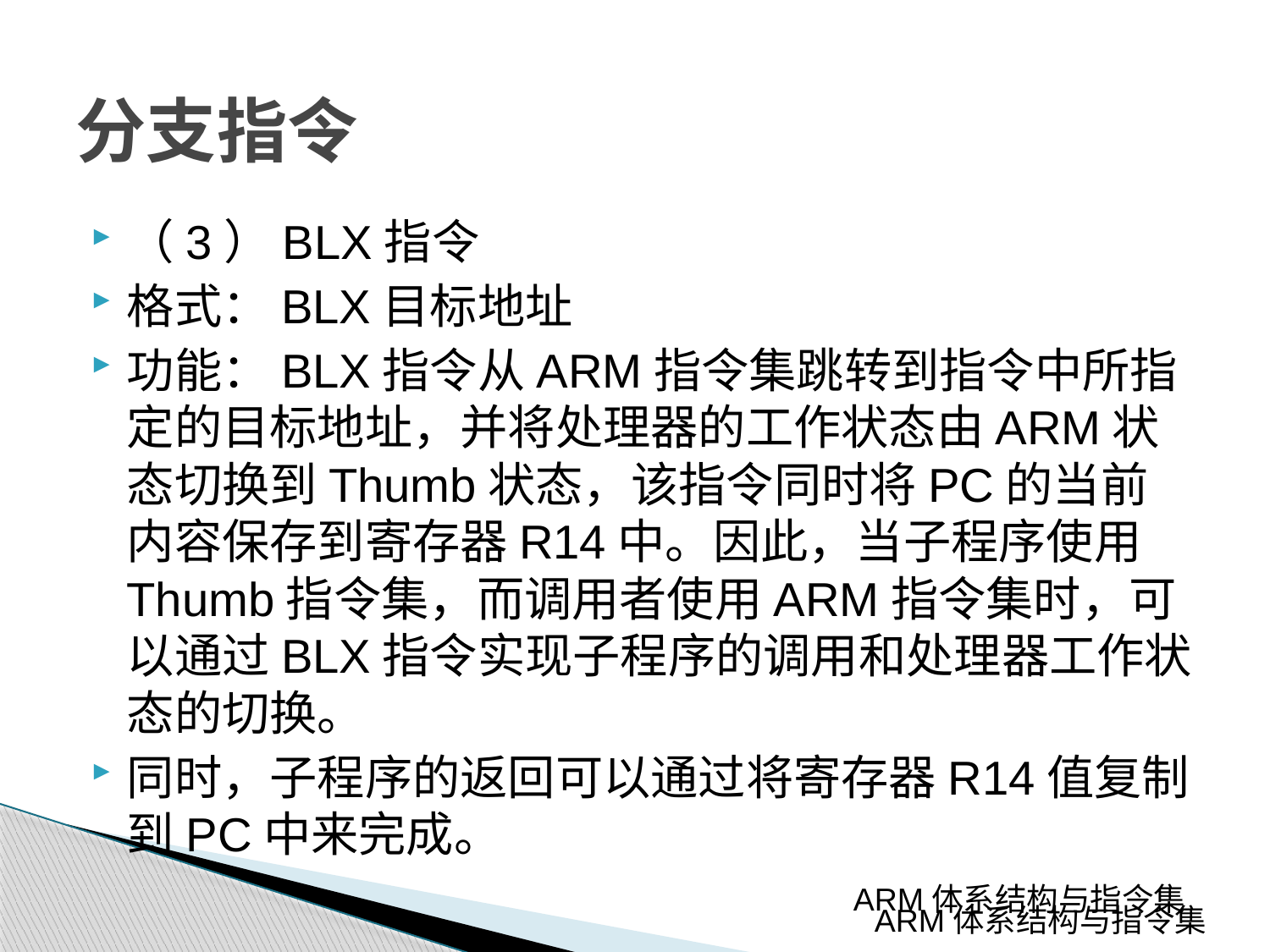

# 分支指令
（3）BLX指令
格式：BLX目标地址
功能：BLX指令从ARM指令集跳转到指令中所指定的目标地址，并将处理器的工作状态由ARM状态切换到Thumb状态，该指令同时将PC的当前内容保存到寄存器R14中。因此，当子程序使用Thumb指令集，而调用者使用ARM指令集时，可以通过BLX指令实现子程序的调用和处理器工作状态的切换。
同时，子程序的返回可以通过将寄存器R14值复制到PC中来完成。

            ARM体系结构与指令集
            ARM体系结构与指令集